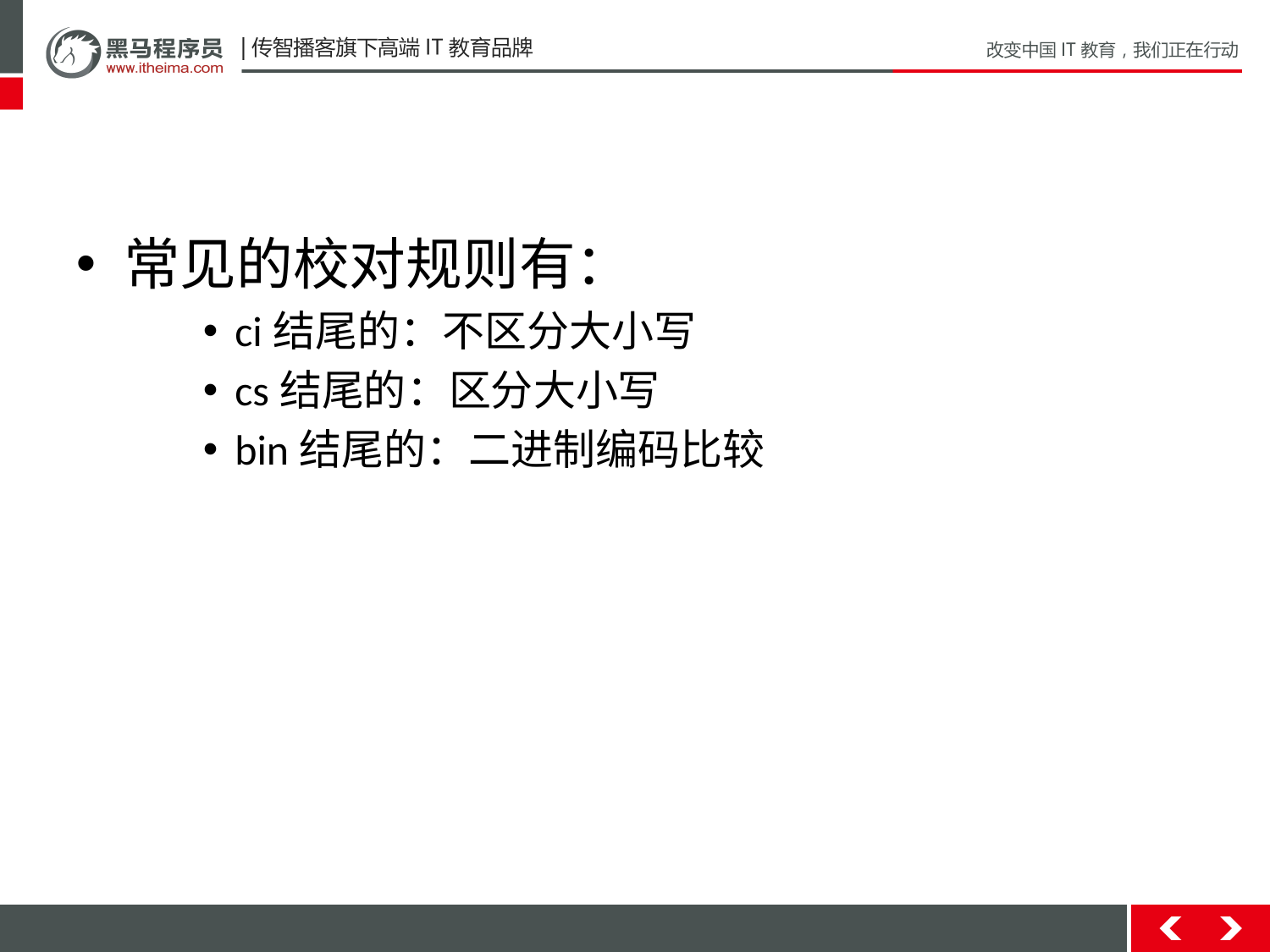

#
常见的校对规则有：
ci结尾的：不区分大小写
cs结尾的：区分大小写
bin结尾的：二进制编码比较